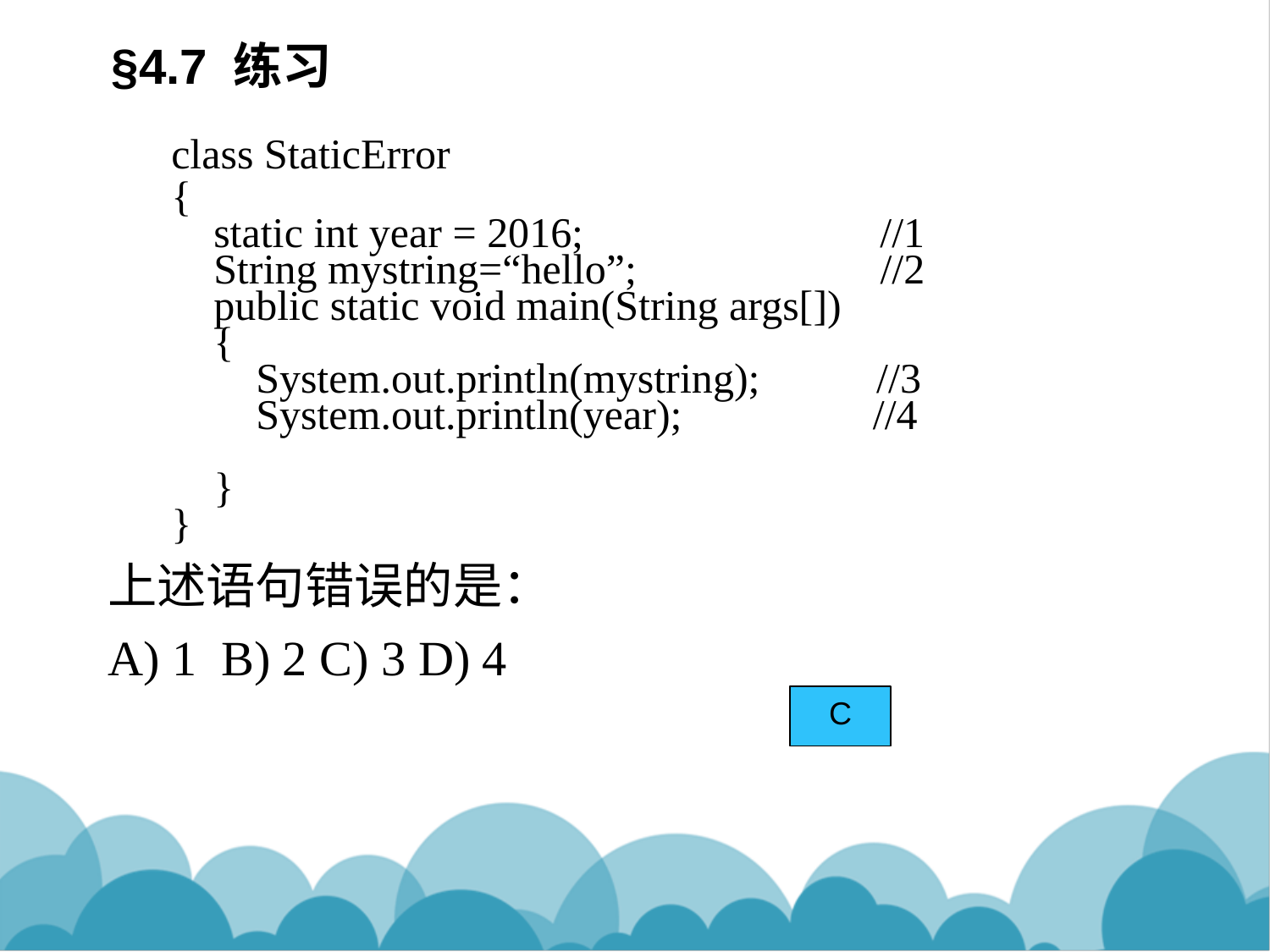

§4.7 练习
class StaticError
{
    static int year = 2016;                            //1
    String mystring=“hello”;                       //2
    public static void main(String args[])
    {
        System.out.println(mystring);           //3
              System.out.println(year);                  //4

    }
}
上述语句错误的是：
A) 1  B) 2 C) 3 D) 4
C